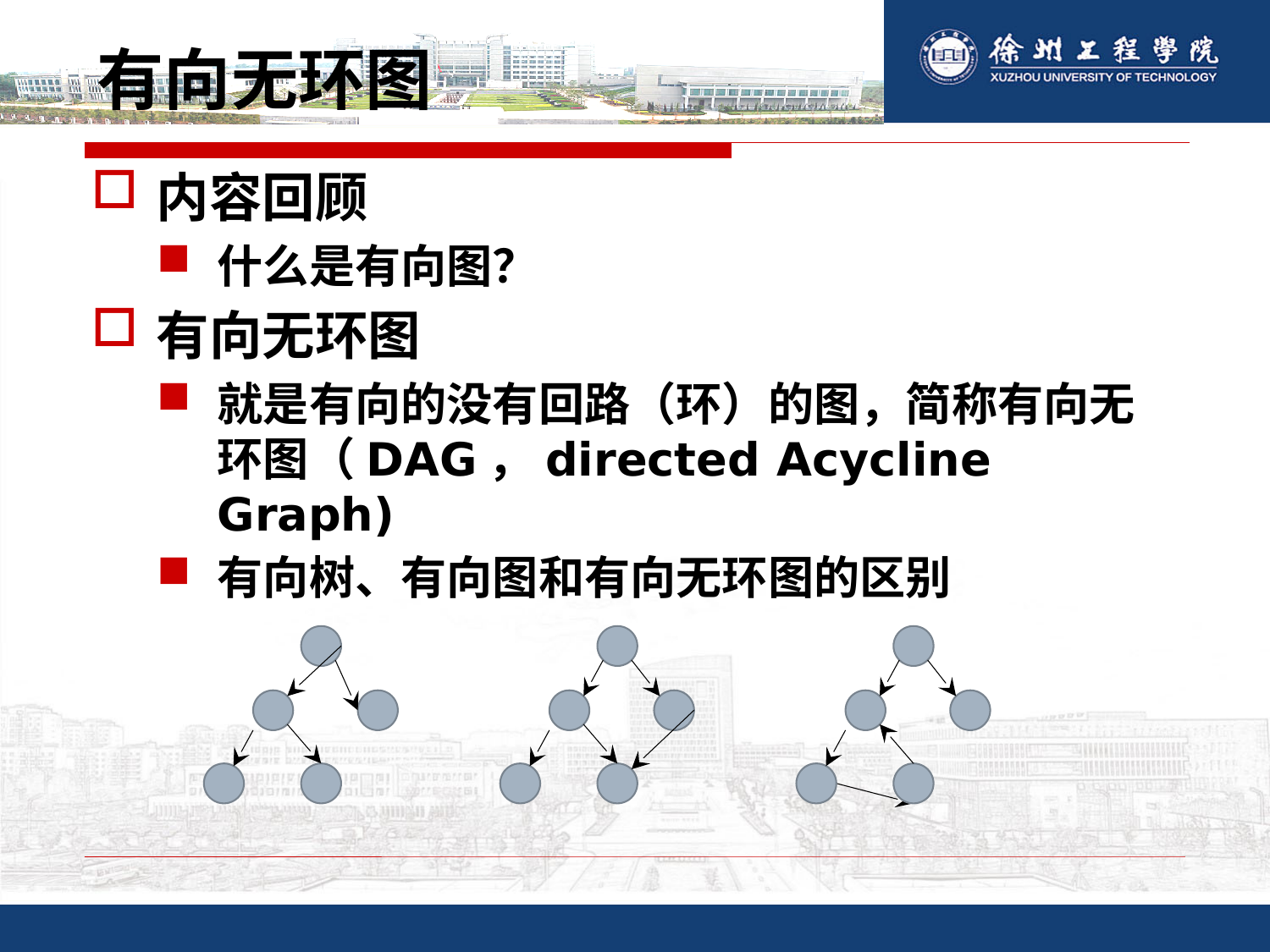

# 有向无环图
内容回顾
什么是有向图？
有向无环图
就是有向的没有回路（环）的图，简称有向无环图（DAG，directed Acycline Graph)
有向树、有向图和有向无环图的区别